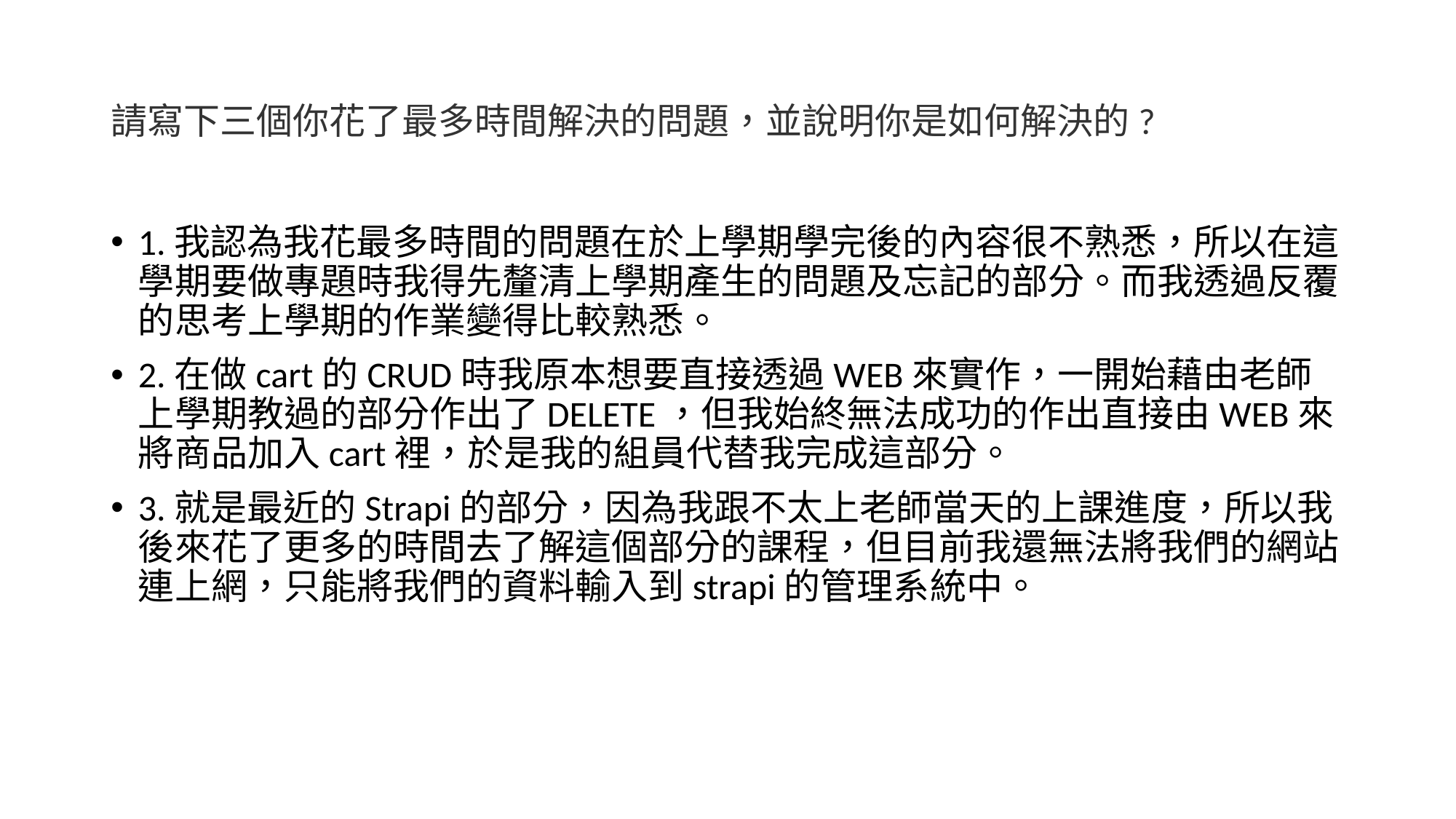

# 請寫下三個你花了最多時間解決的問題，並說明你是如何解決的?
1.我認為我花最多時間的問題在於上學期學完後的內容很不熟悉，所以在這學期要做專題時我得先釐清上學期產生的問題及忘記的部分。而我透過反覆的思考上學期的作業變得比較熟悉。
2.在做cart的CRUD時我原本想要直接透過WEB來實作，一開始藉由老師上學期教過的部分作出了DELETE，但我始終無法成功的作出直接由WEB來將商品加入cart裡，於是我的組員代替我完成這部分。
3.就是最近的Strapi的部分，因為我跟不太上老師當天的上課進度，所以我後來花了更多的時間去了解這個部分的課程，但目前我還無法將我們的網站連上網，只能將我們的資料輸入到strapi的管理系統中。